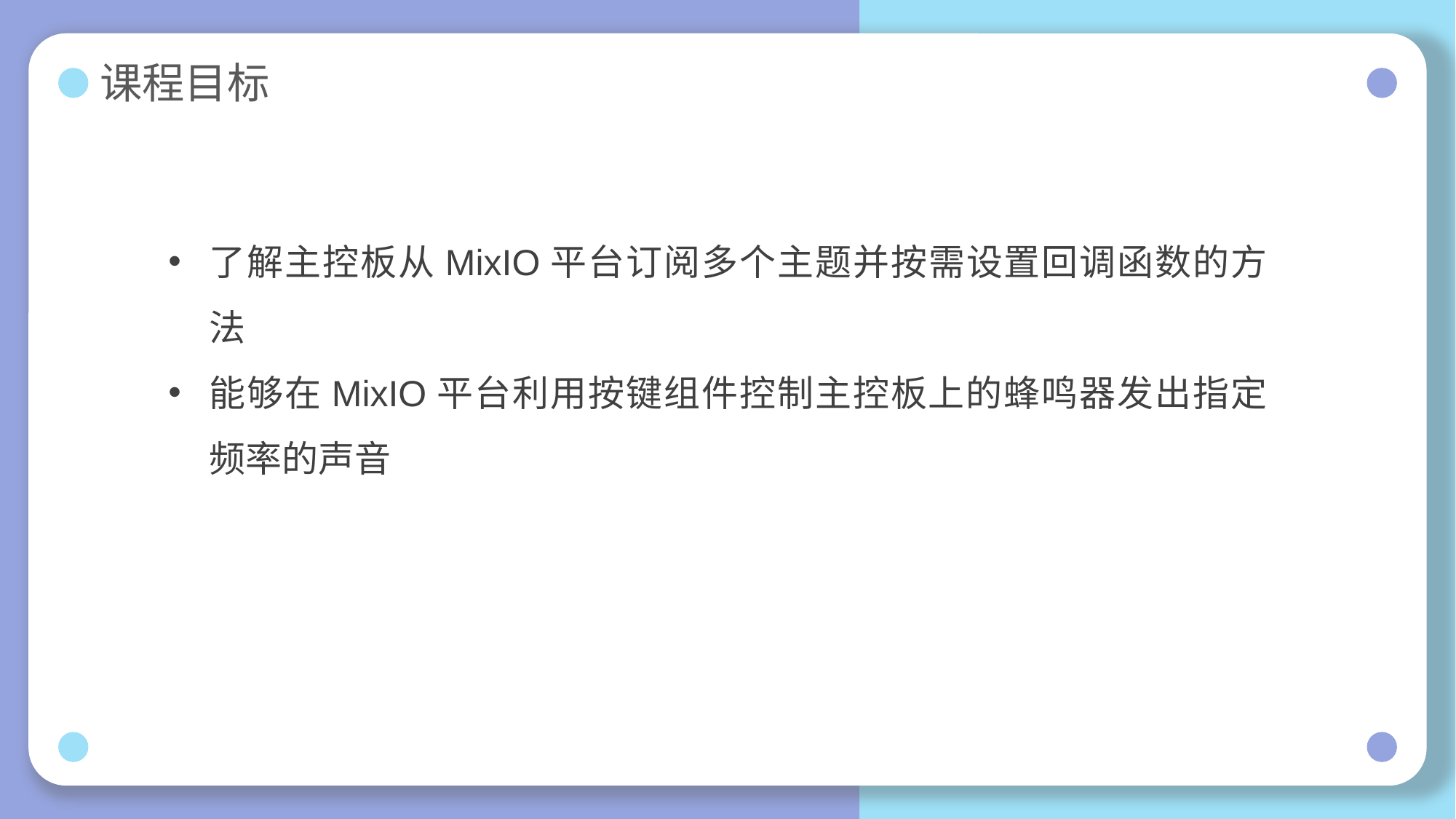

# 课程目标
了解主控板从MixIO平台订阅多个主题并按需设置回调函数的方法
能够在MixIO平台利用按键组件控制主控板上的蜂鸣器发出指定频率的声音